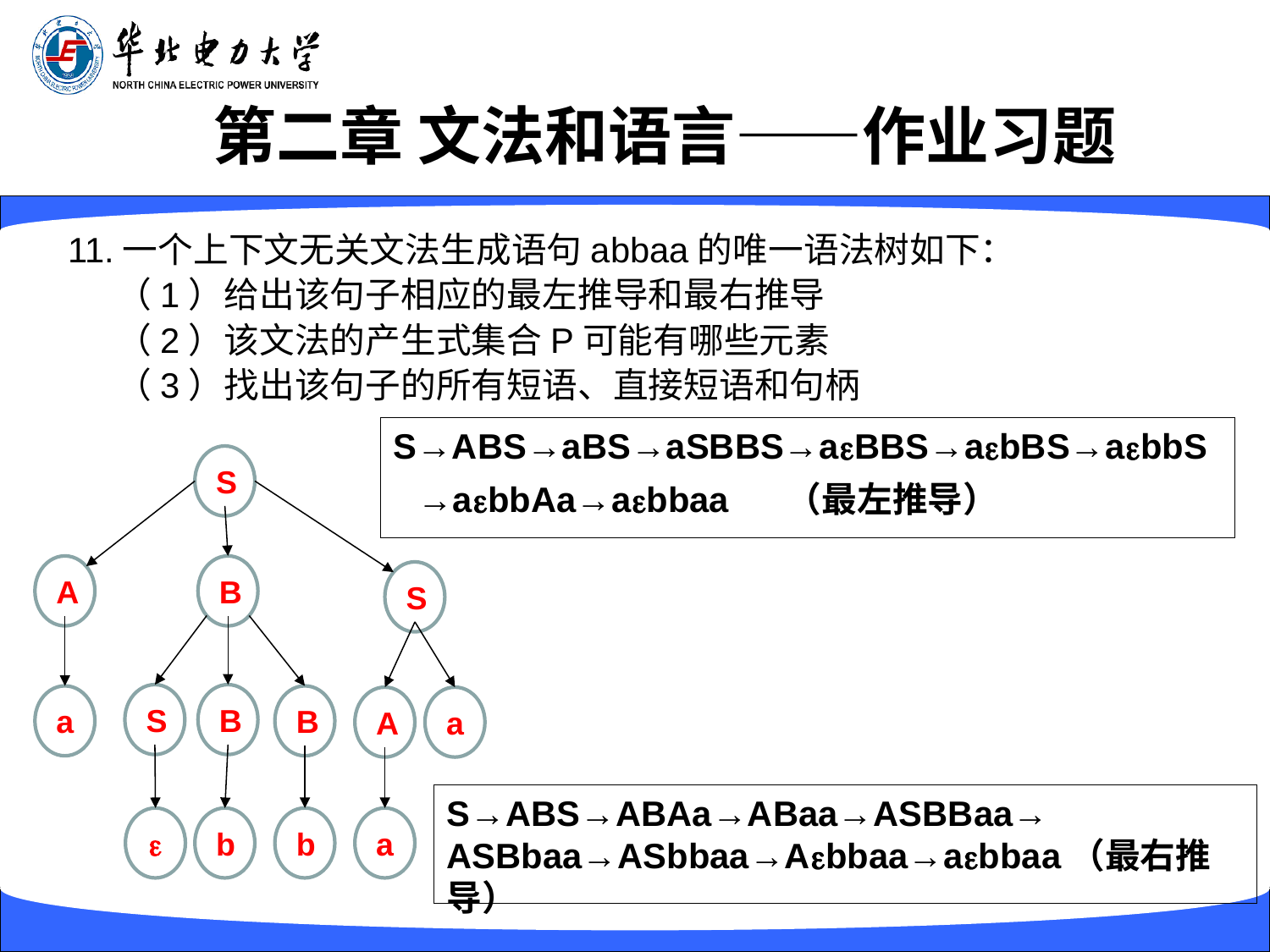

# 第二章 文法和语言——作业习题
11.一个上下文无关文法生成语句abbaa的唯一语法树如下：
（1）给出该句子相应的最左推导和最右推导
（2）该文法的产生式集合P可能有哪些元素
（3）找出该句子的所有短语、直接短语和句柄
S→ABS→aBS→aSBBS→aεBBS→aεbBS→aεbbS
→aεbbAa→aεbbaa     （最左推导）
S
A
B
S
S
B
a
B
A
a
ε
b
b
a
S→ABS→ABAa→ABaa→ASBBaa→ ASBbaa→ASbbaa→Aεbbaa→aεbbaa（最右推导）